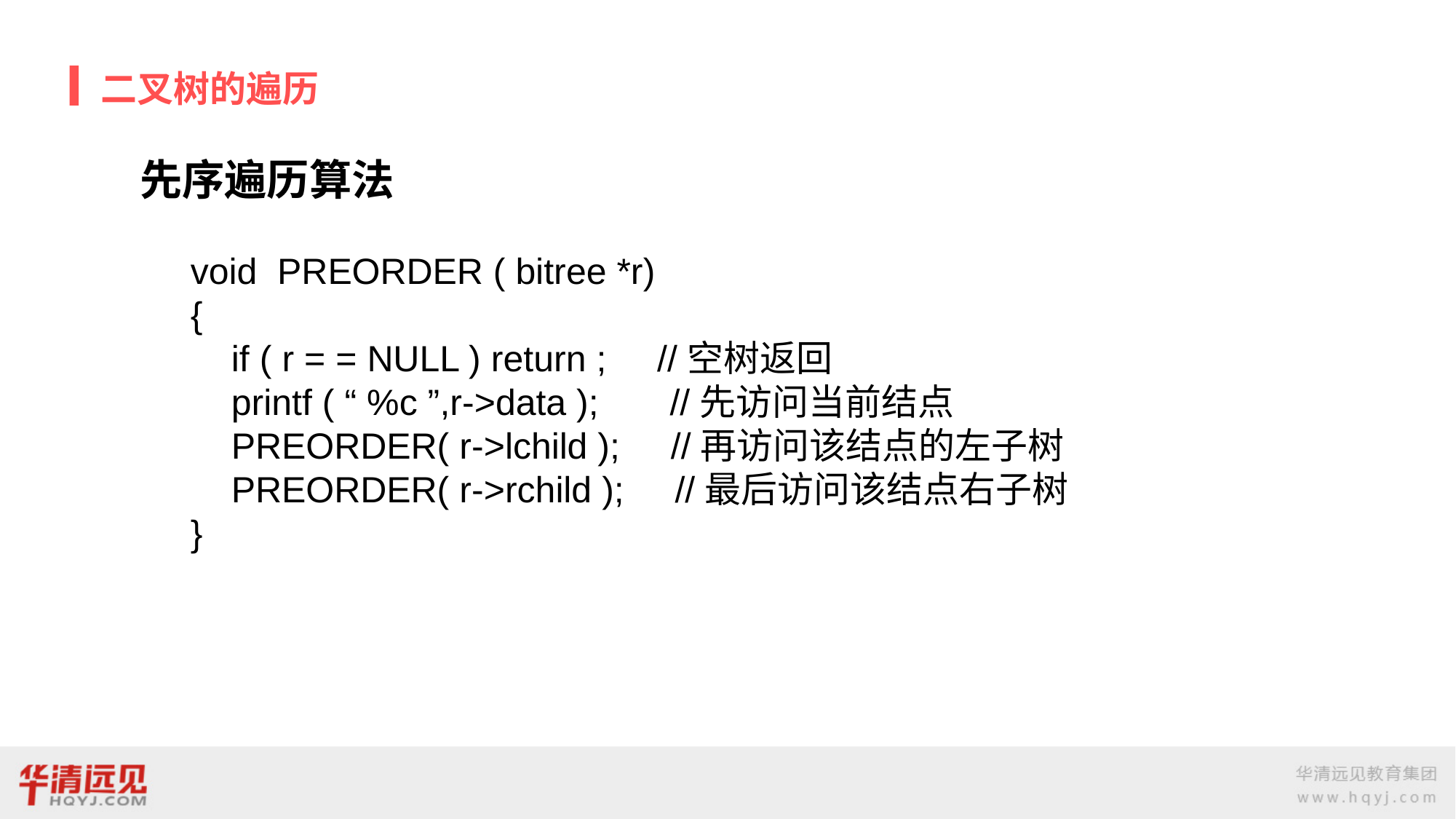

# 二叉树的遍历
先序遍历算法

void  PREORDER ( bitree *r)
{
    if ( r = = NULL ) return ;     //空树返回
    printf ( “ %c ”,r->data );       //先访问当前结点
    PREORDER( r->lchild );     //再访问该结点的左子树
    PREORDER( r->rchild );     //最后访问该结点右子树
}